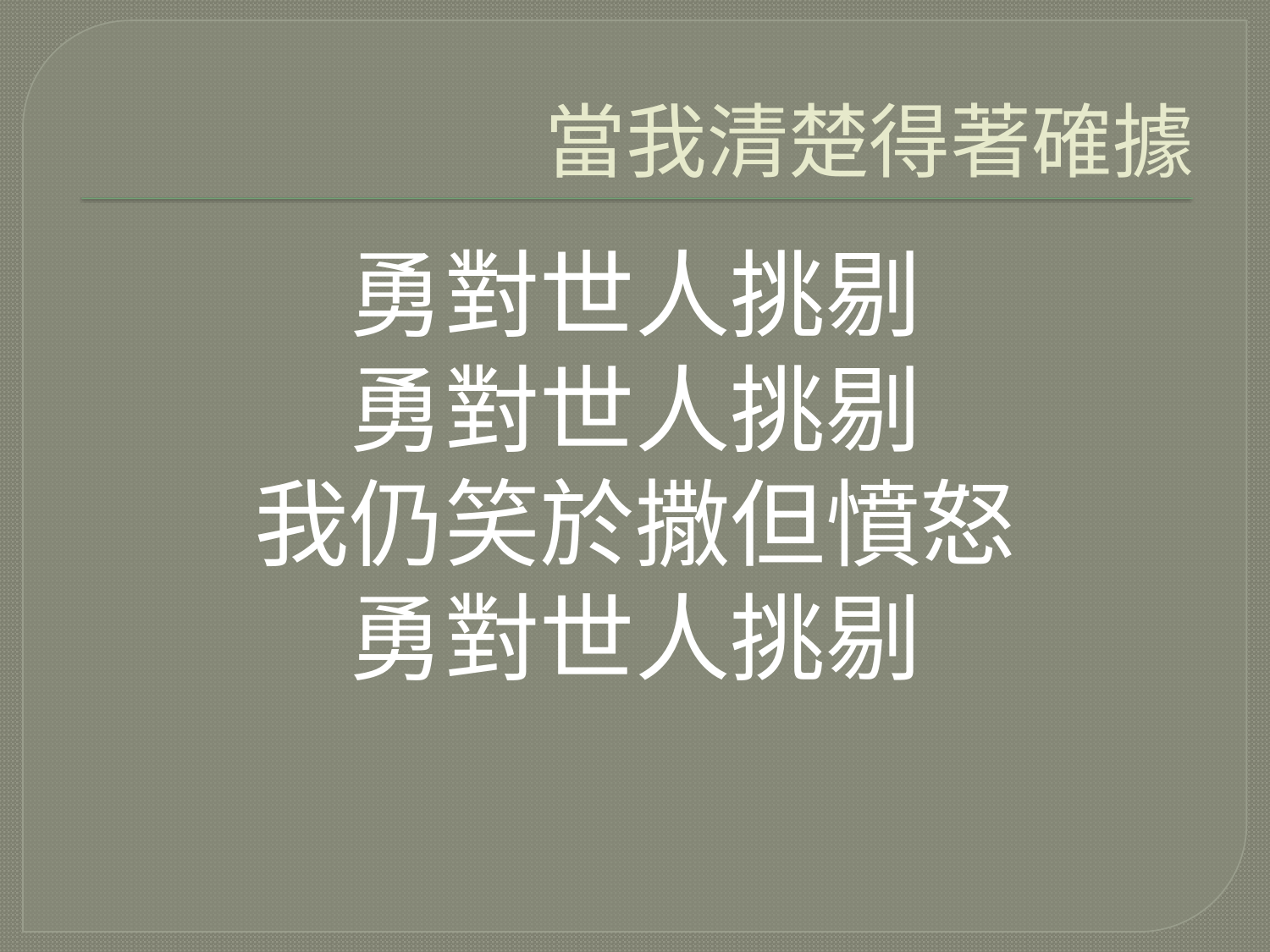

# 當我清楚得著確據
勇對世人挑剔
勇對世人挑剔
我仍笑於撒但憤怒
勇對世人挑剔